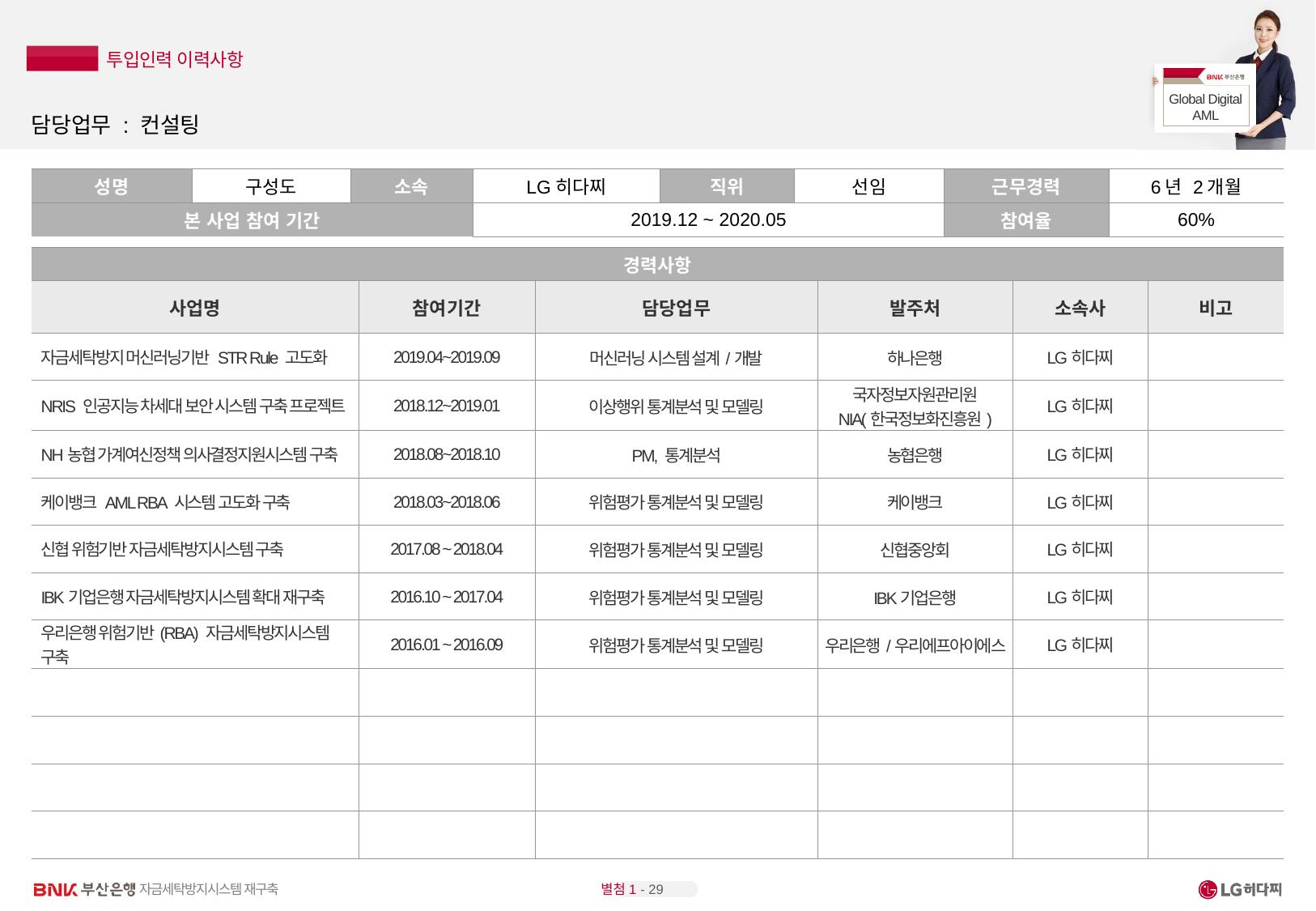

# 담당업무 : 컨설팅
| 성명 | 구성도 | 소속 | LG히다찌 | 직위 | 선임 | 근무경력 | 6년 2개월 |
| --- | --- | --- | --- | --- | --- | --- | --- |
| 본 사업 참여 기간 |  |  | 2019.12 ~ 2020.05 |  |  | 참여율 | 60% |
| 경력사항 |  |  |  |  |  |
| --- | --- | --- | --- | --- | --- |
| 사업명 | 참여기간 | 담당업무 | 발주처 | 소속사 | 비고 |
| 자금세탁방지 머신러닝기반 STR Rule 고도화 | 2019.04~2019.09 | 머신러닝 시스템 설계/개발 | 하나은행 | LG히다찌 |  |
| NRIS 인공지능 차세대 보안 시스템 구축 프로젝트 | 2018.12~2019.01 | 이상행위 통계분석 및 모델링 | 국자정보자원관리원 NIA(한국정보화진흥원) | LG히다찌 |  |
| NH농협 가계여신정책 의사결정지원시스템 구축 | 2018.08~2018.10 | PM, 통계분석 | 농협은행 | LG히다찌 |  |
| 케이뱅크 AML RBA 시스템 고도화 구축 | 2018.03~2018.06 | 위험평가 통계분석 및 모델링 | 케이뱅크 | LG히다찌 |  |
| 신협 위험기반 자금세탁방지시스템 구축 | 2017.08 ~ 2018.04 | 위험평가 통계분석 및 모델링 | 신협중앙회 | LG히다찌 |  |
| IBK기업은행 자금세탁방지시스템 확대 재구축 | 2016.10 ~ 2017.04 | 위험평가 통계분석 및 모델링 | IBK기업은행 | LG히다찌 |  |
| 우리은행 위험기반(RBA) 자금세탁방지시스템 구축 | 2016.01 ~ 2016.09 | 위험평가 통계분석 및 모델링 | 우리은행/우리에프아이에스 | LG히다찌 |  |
|  |  |  |  |  |  |
|  |  |  |  |  |  |
|  |  |  |  |  |  |
|  |  |  |  |  |  |
별첨1 - 29